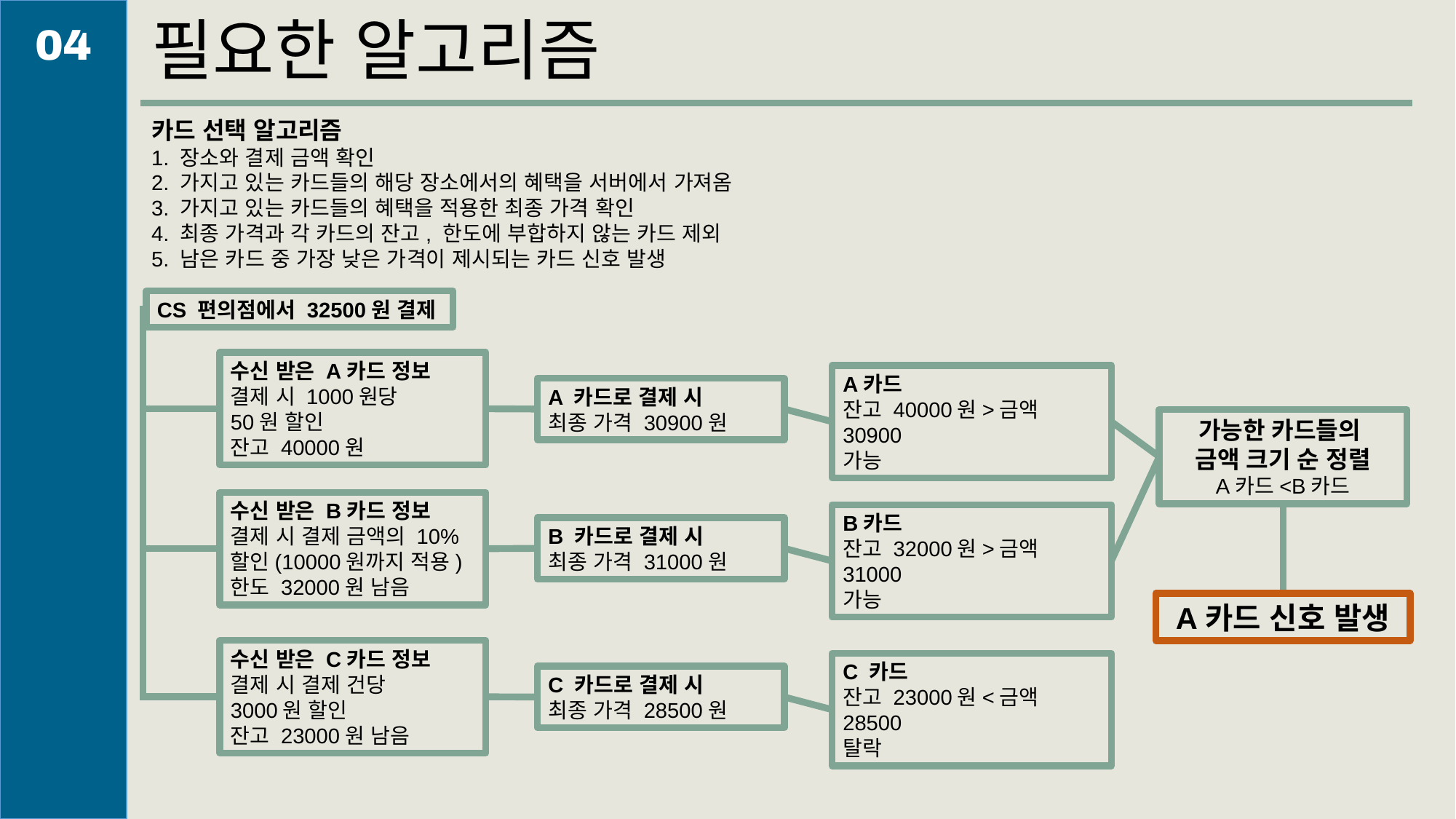

필요한 알고리즘
04
카드 선택 알고리즘
1. 장소와 결제 금액 확인
2. 가지고 있는 카드들의 해당 장소에서의 혜택을 서버에서 가져옴
3. 가지고 있는 카드들의 혜택을 적용한 최종 가격 확인
4. 최종 가격과 각 카드의 잔고, 한도에 부합하지 않는 카드 제외
5. 남은 카드 중 가장 낮은 가격이 제시되는 카드 신호 발생
CS 편의점에서 32500원 결제
수신 받은 A카드 정보
결제 시 1000원당
50원 할인
잔고 40000원
A카드
잔고 40000원>금액 30900
가능
A 카드로 결제 시
최종 가격 30900원
가능한 카드들의
금액 크기 순 정렬
A카드<B카드
수신 받은 B카드 정보
결제 시 결제 금액의 10% 할인(10000원까지 적용)
한도 32000원 남음
B카드
잔고 32000원>금액 31000
가능
B 카드로 결제 시
최종 가격 31000원
A카드 신호 발생
수신 받은 C카드 정보
결제 시 결제 건당
3000원 할인
잔고 23000원 남음
C 카드
잔고 23000원<금액 28500
탈락
C 카드로 결제 시
최종 가격 28500원